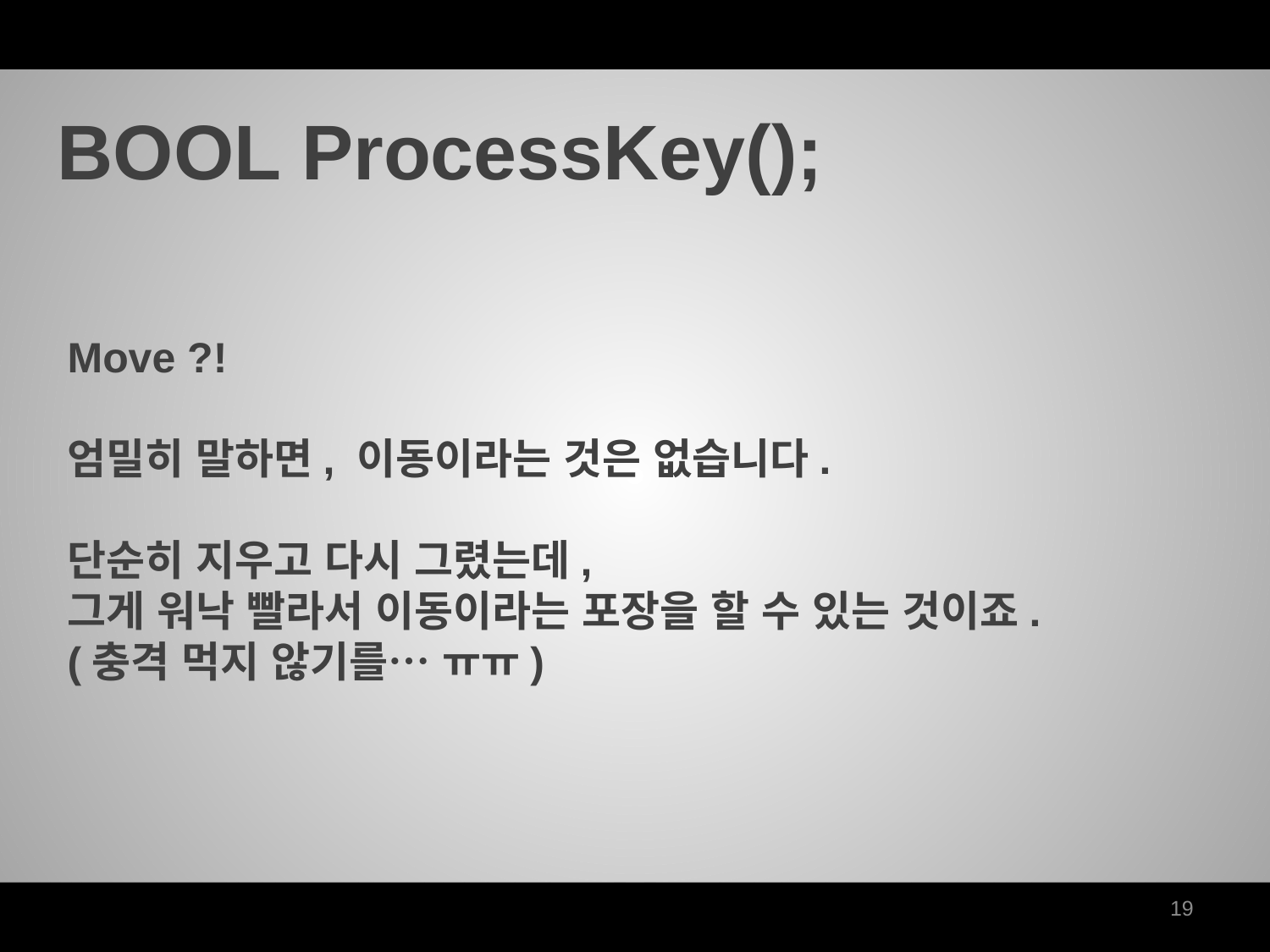

BOOL ProcessKey();
Move ?!

엄밀히 말하면, 이동이라는 것은 없습니다.

단순히 지우고 다시 그렸는데,
그게 워낙 빨라서 이동이라는 포장을 할 수 있는 것이죠.
(충격 먹지 않기를… ㅠㅠ)
19